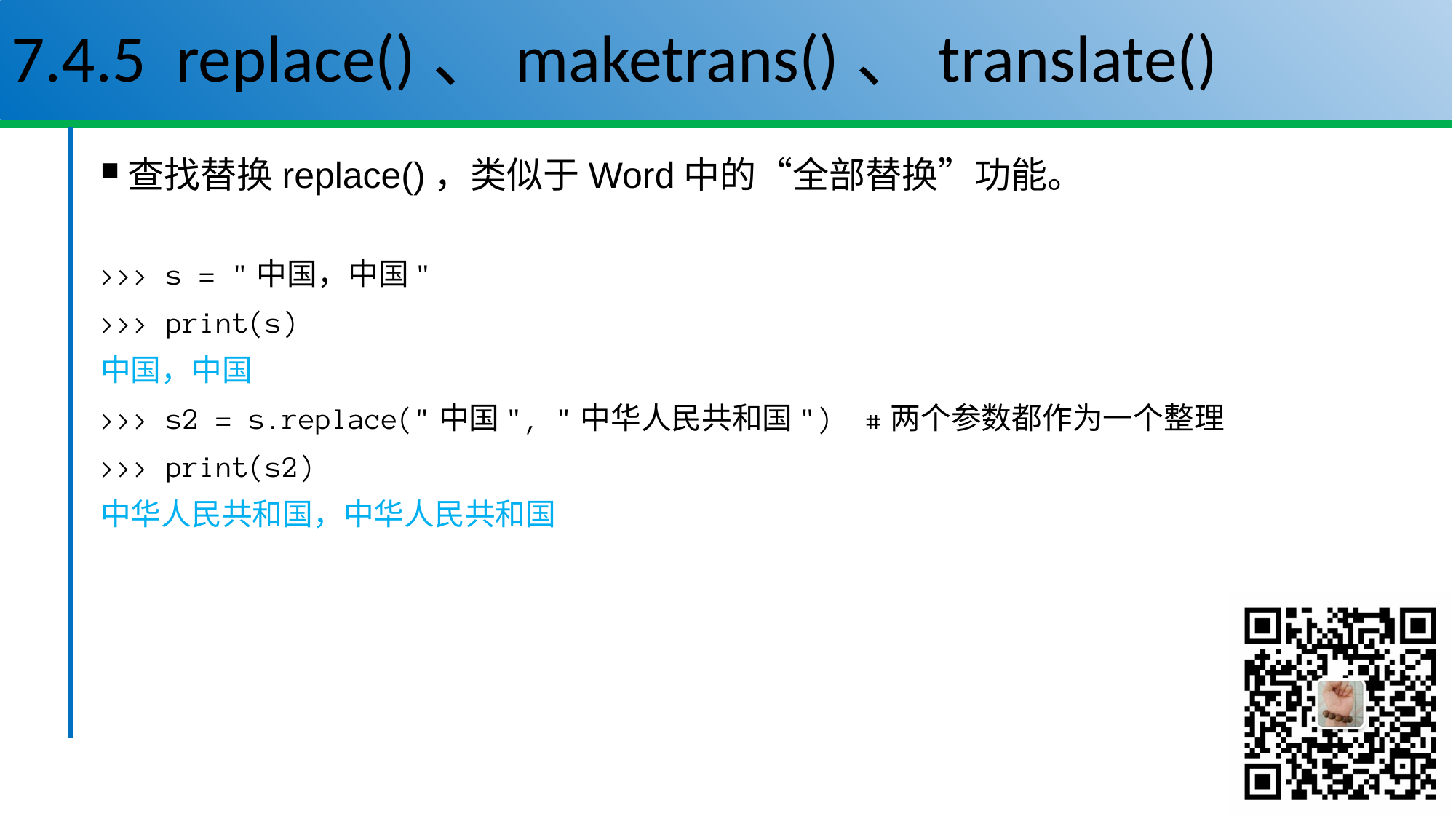

# 7.4.5  replace()、maketrans()、translate()
查找替换replace()，类似于Word中的“全部替换”功能。

>>> s = "中国，中国"
>>> print(s)
中国，中国
>>> s2 = s.replace("中国", "中华人民共和国")  #两个参数都作为一个整理
>>> print(s2)
中华人民共和国，中华人民共和国
35